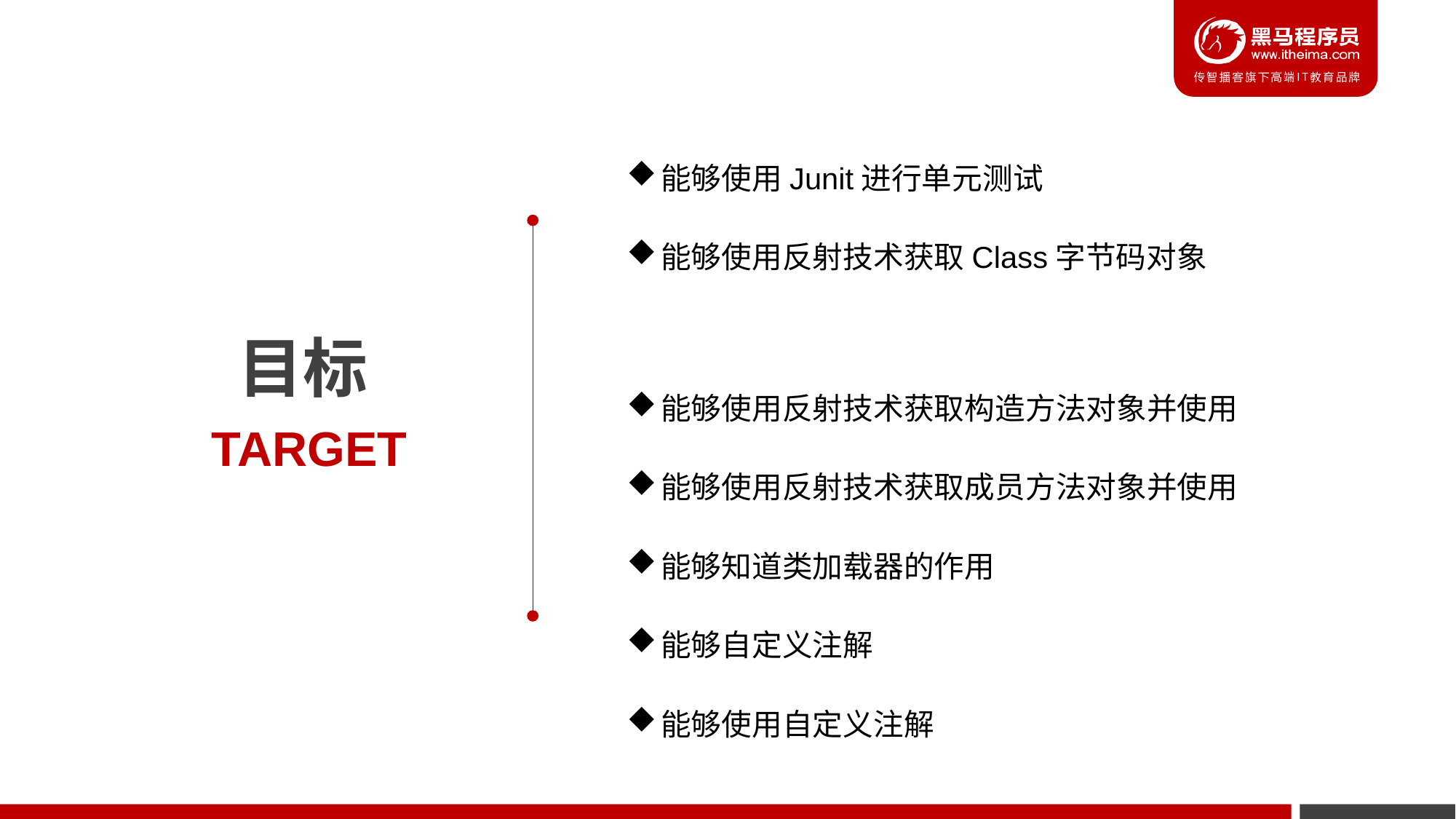

能够使用Junit进行单元测试
能够使用反射技术获取Class字节码对象
能够使用反射技术获取构造方法对象并使用
能够使用反射技术获取成员方法对象并使用
能够知道类加载器的作用
能够自定义注解
能够使用自定义注解